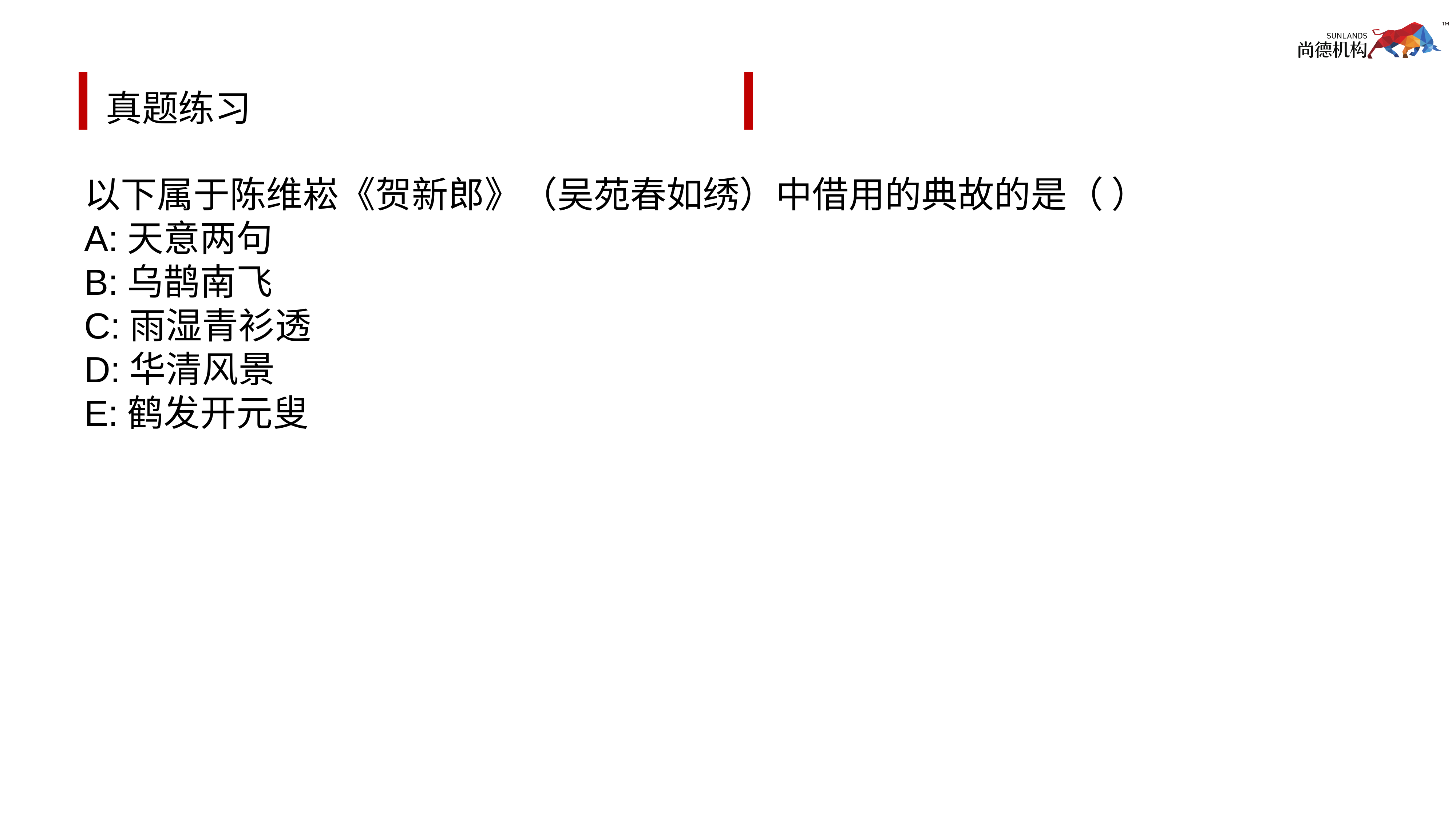

# 真题练习
以下属于陈维崧《贺新郎》（吴苑春如绣）中借用的典故的是（ ）
A:天意两句
B:乌鹊南飞
C:雨湿青衫透
D:华清风景
E:鹤发开元叟